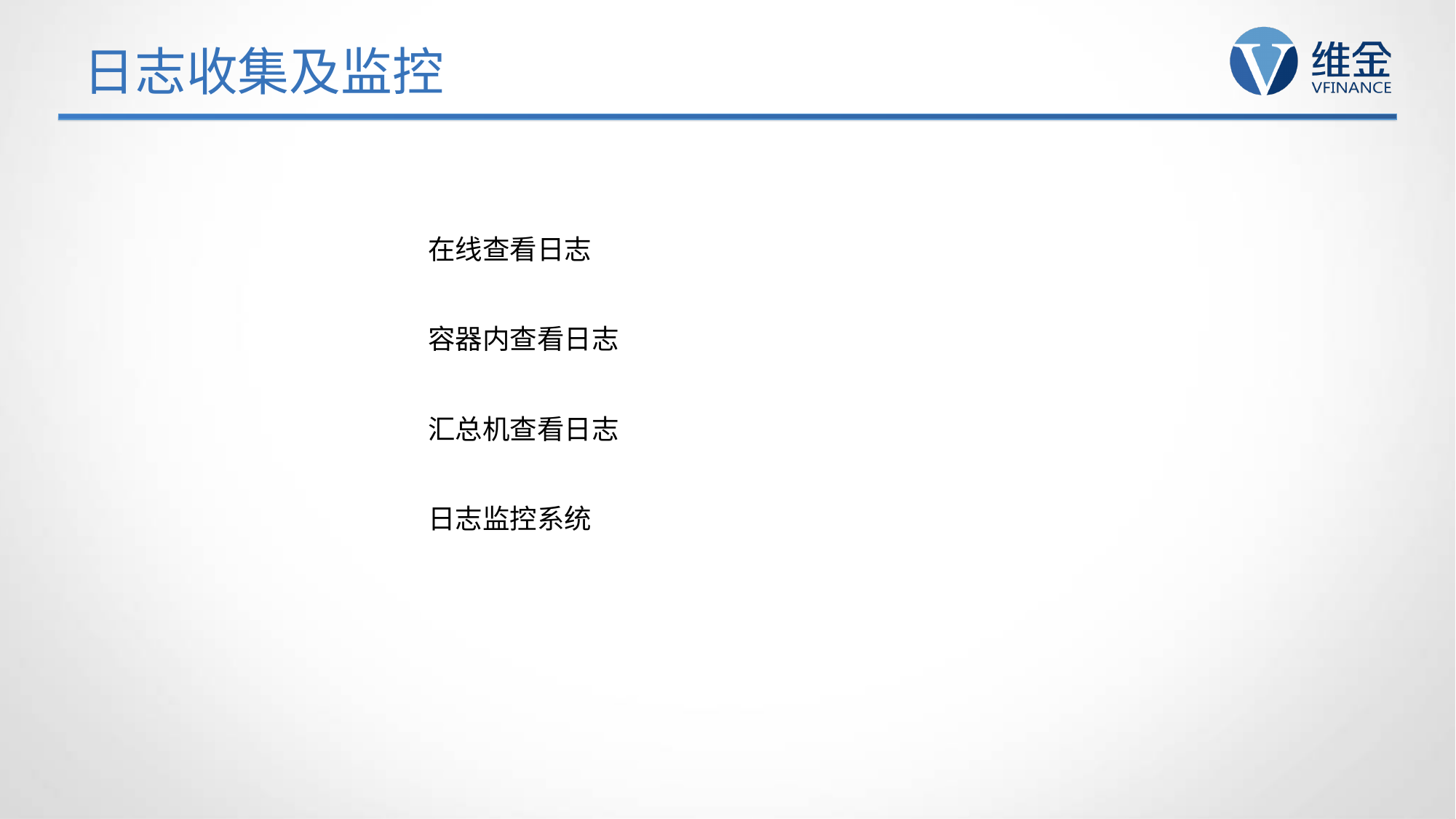

# 日志收集及监控
在线查看日志
容器内查看日志
汇总机查看日志
日志监控系统